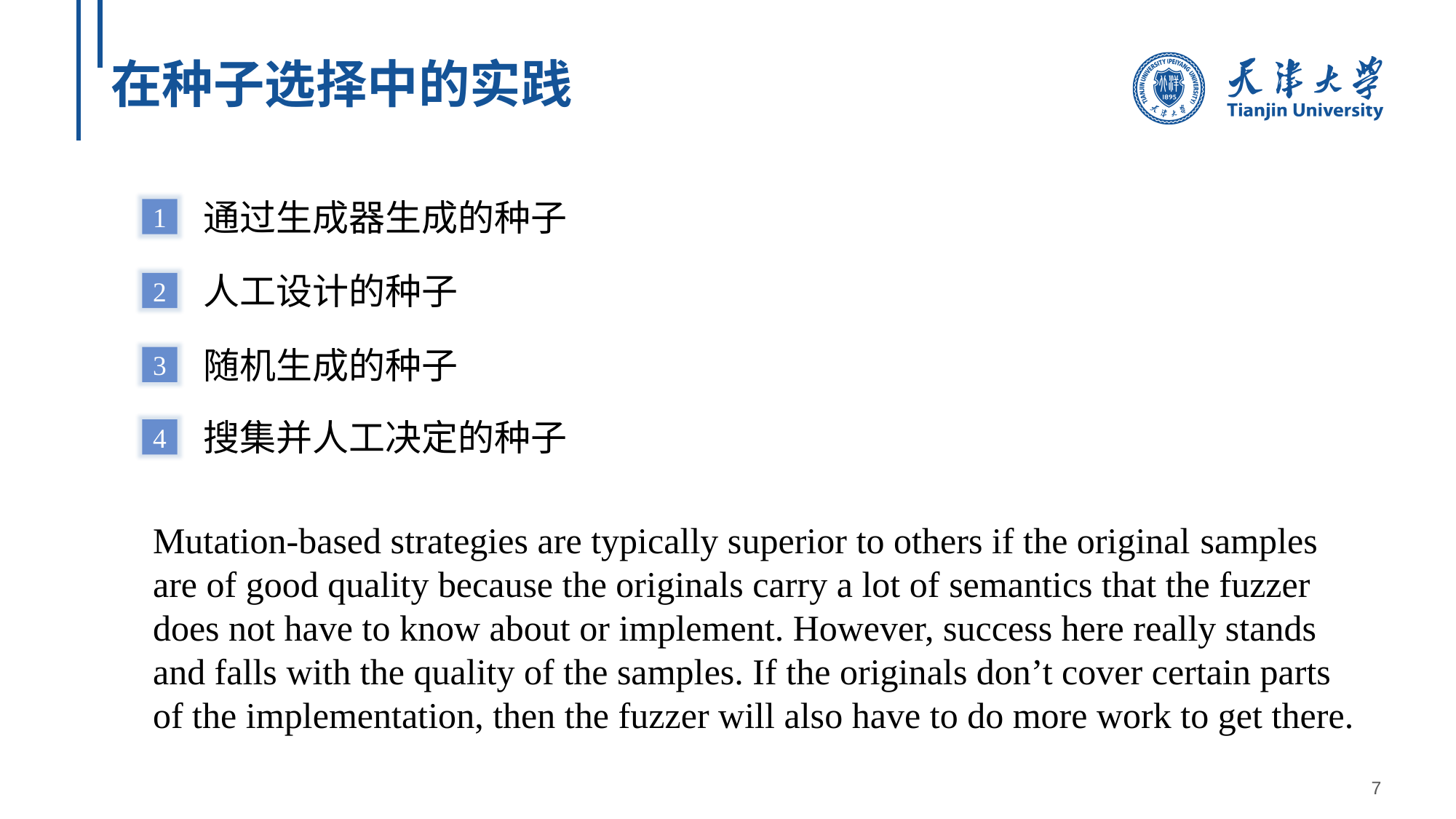

# 在种子选择中的实践
通过生成器生成的种子
1
人工设计的种子
2
随机生成的种子
3
搜集并人工决定的种子
4
Mutation-based strategies are typically superior to others if the original samples  are of good quality because the originals carry a lot of semantics that the fuzzer does not have to know about or implement. However, success here really stands and falls with the quality of the samples. If the originals don’t cover certain parts of the implementation, then the fuzzer will also have to do more work to get there.